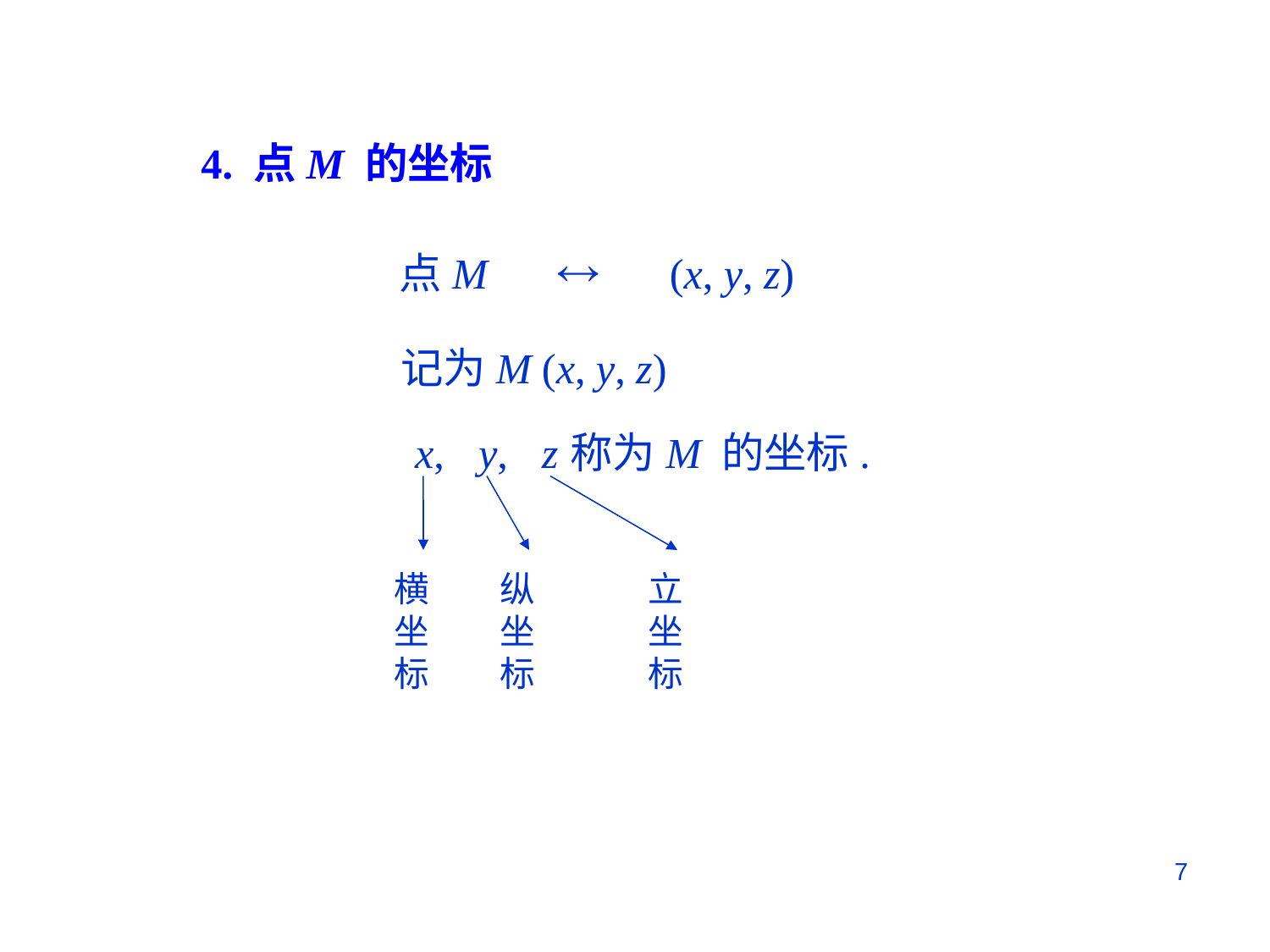

4. 点M 的坐标
点M
↔
(x, y, z)
记为M (x, y, z)
x,
y,
z
称为M 的坐标.

横坐标
纵坐标
立坐标
7